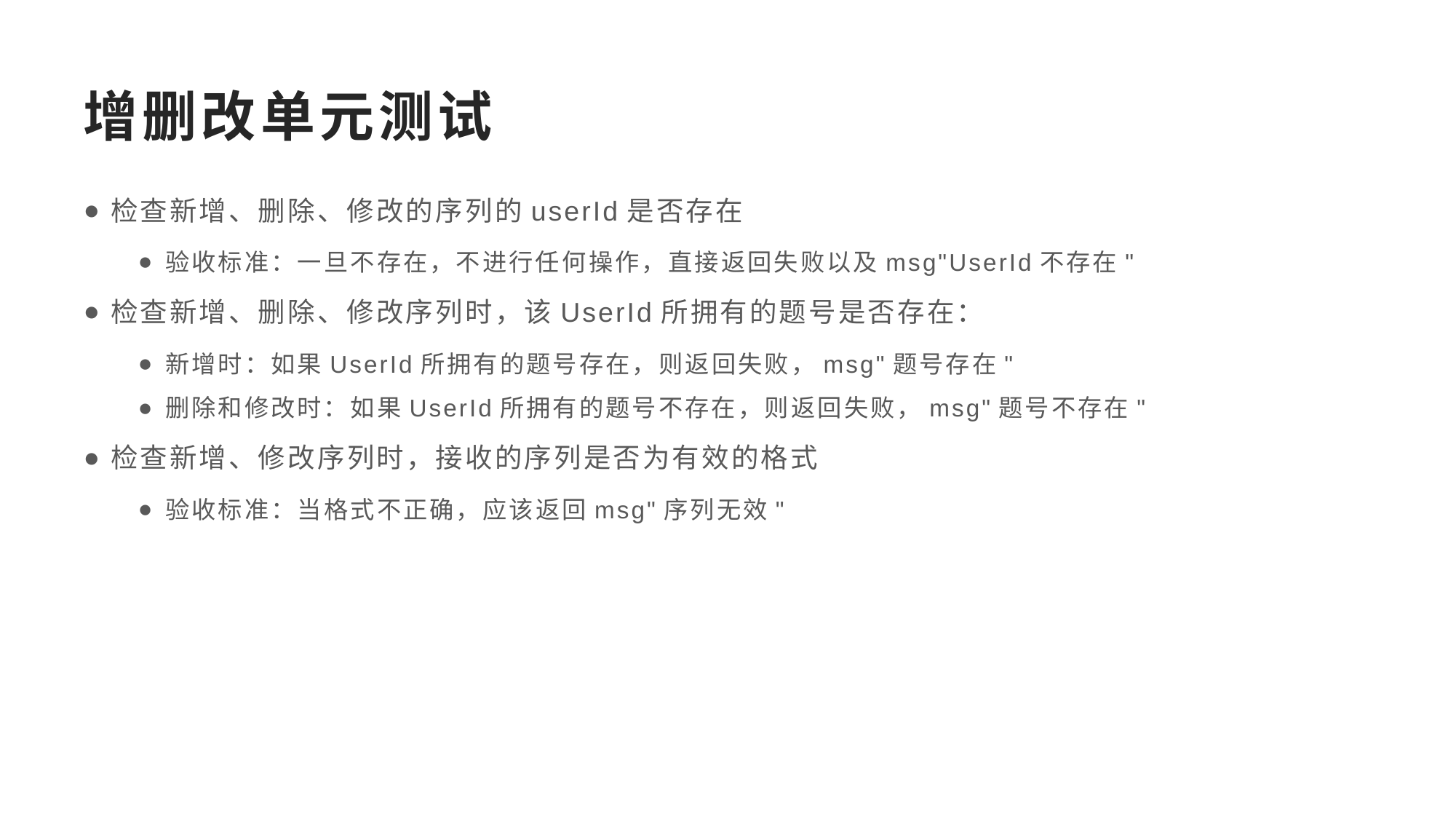

# 增删改单元测试
检查新增、删除、修改的序列的userId是否存在
验收标准：一旦不存在，不进行任何操作，直接返回失败以及msg"UserId不存在"
检查新增、删除、修改序列时，该UserId所拥有的题号是否存在：
新增时：如果UserId所拥有的题号存在，则返回失败，msg"题号存在"
删除和修改时：如果UserId所拥有的题号不存在，则返回失败，msg"题号不存在"
检查新增、修改序列时，接收的序列是否为有效的格式
验收标准：当格式不正确，应该返回msg"序列无效"